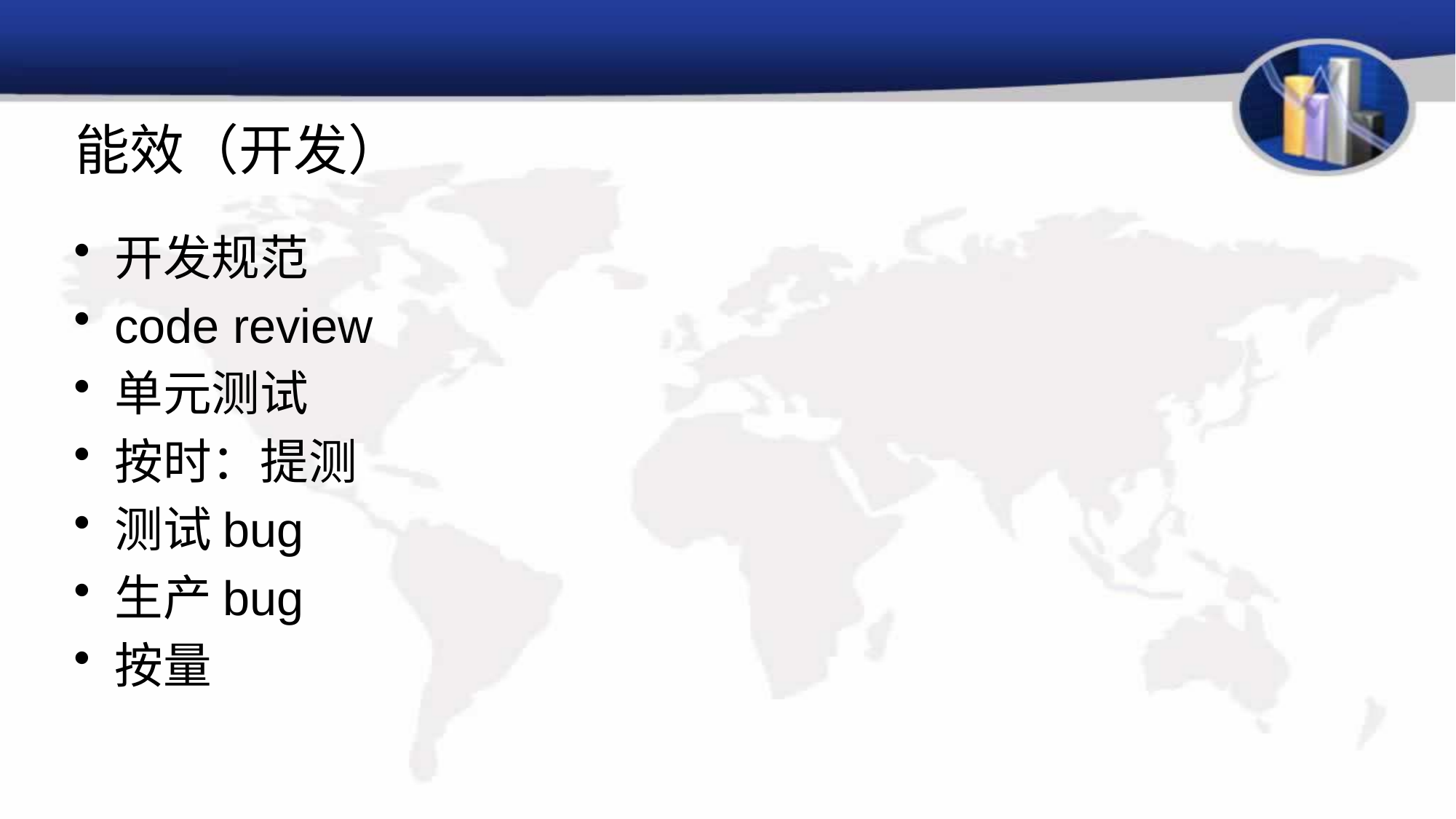

# 能效（开发）
开发规范
code review
单元测试
按时：提测
测试bug
生产bug
按量